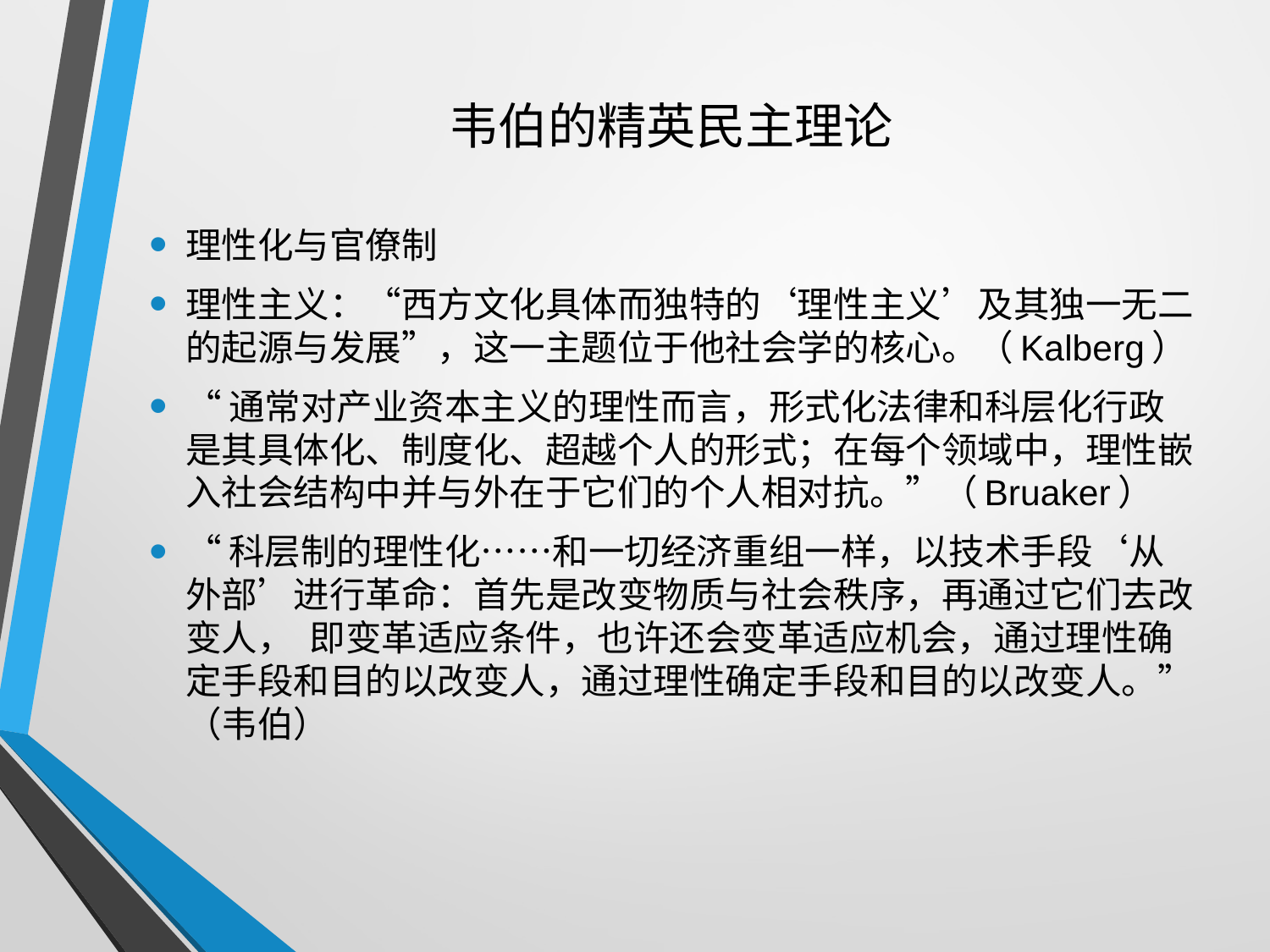

# 韦伯的精英民主理论
理性化与官僚制
理性主义：“西方文化具体而独特的‘理性主义’及其独一无二的起源与发展”，这一主题位于他社会学的核心。（Kalberg）
“通常对产业资本主义的理性而言，形式化法律和科层化行政是其具体化、制度化、超越个人的形式；在每个领域中，理性嵌入社会结构中并与外在于它们的个人相对抗。”（Bruaker）
“科层制的理性化……和一切经济重组一样，以技术手段‘从外部’进行革命：首先是改变物质与社会秩序，再通过它们去改变人，  即变革适应条件，也许还会变革适应机会，通过理性确定手段和目的以改变人，通过理性确定手段和目的以改变人。”（韦伯）